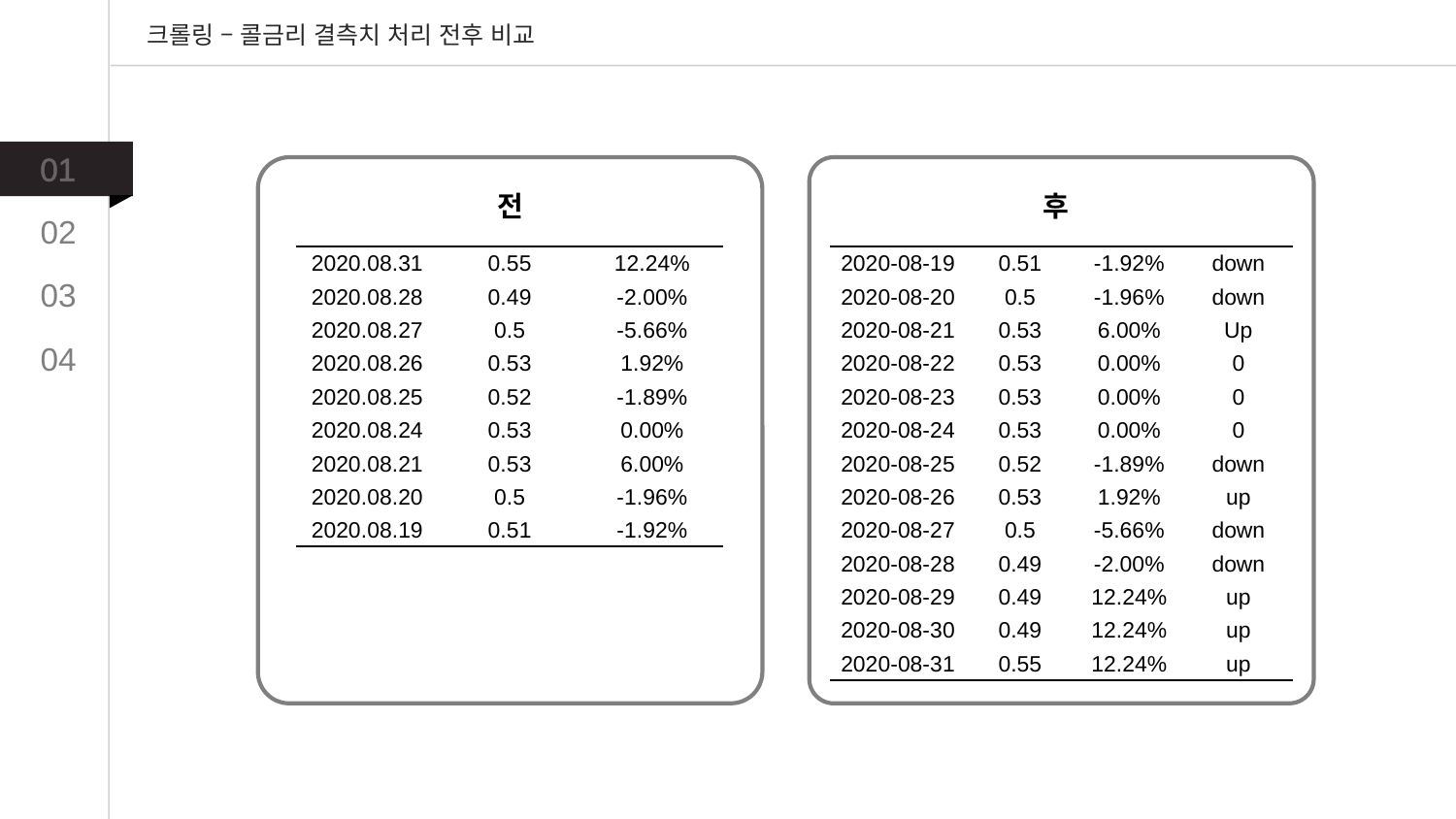

크롤링 – 콜금리 결측치 처리 전후 비교

01

전
후

02
| 2020.08.31 | 0.55 | 12.24% |
| --- | --- | --- |
| 2020.08.28 | 0.49 | -2.00% |
| 2020.08.27 | 0.5 | -5.66% |
| 2020.08.26 | 0.53 | 1.92% |
| 2020.08.25 | 0.52 | -1.89% |
| 2020.08.24 | 0.53 | 0.00% |
| 2020.08.21 | 0.53 | 6.00% |
| 2020.08.20 | 0.5 | -1.96% |
| 2020.08.19 | 0.51 | -1.92% |
| 2020-08-19 | 0.51 | -1.92% | down |
| --- | --- | --- | --- |
| 2020-08-20 | 0.5 | -1.96% | down |
| 2020-08-21 | 0.53 | 6.00% | Up |
| 2020-08-22 | 0.53 | 0.00% | 0 |
| 2020-08-23 | 0.53 | 0.00% | 0 |
| 2020-08-24 | 0.53 | 0.00% | 0 |
| 2020-08-25 | 0.52 | -1.89% | down |
| 2020-08-26 | 0.53 | 1.92% | up |
| 2020-08-27 | 0.5 | -5.66% | down |
| 2020-08-28 | 0.49 | -2.00% | down |
| 2020-08-29 | 0.49 | 12.24% | up |
| 2020-08-30 | 0.49 | 12.24% | up |
| 2020-08-31 | 0.55 | 12.24% | up |
03
04